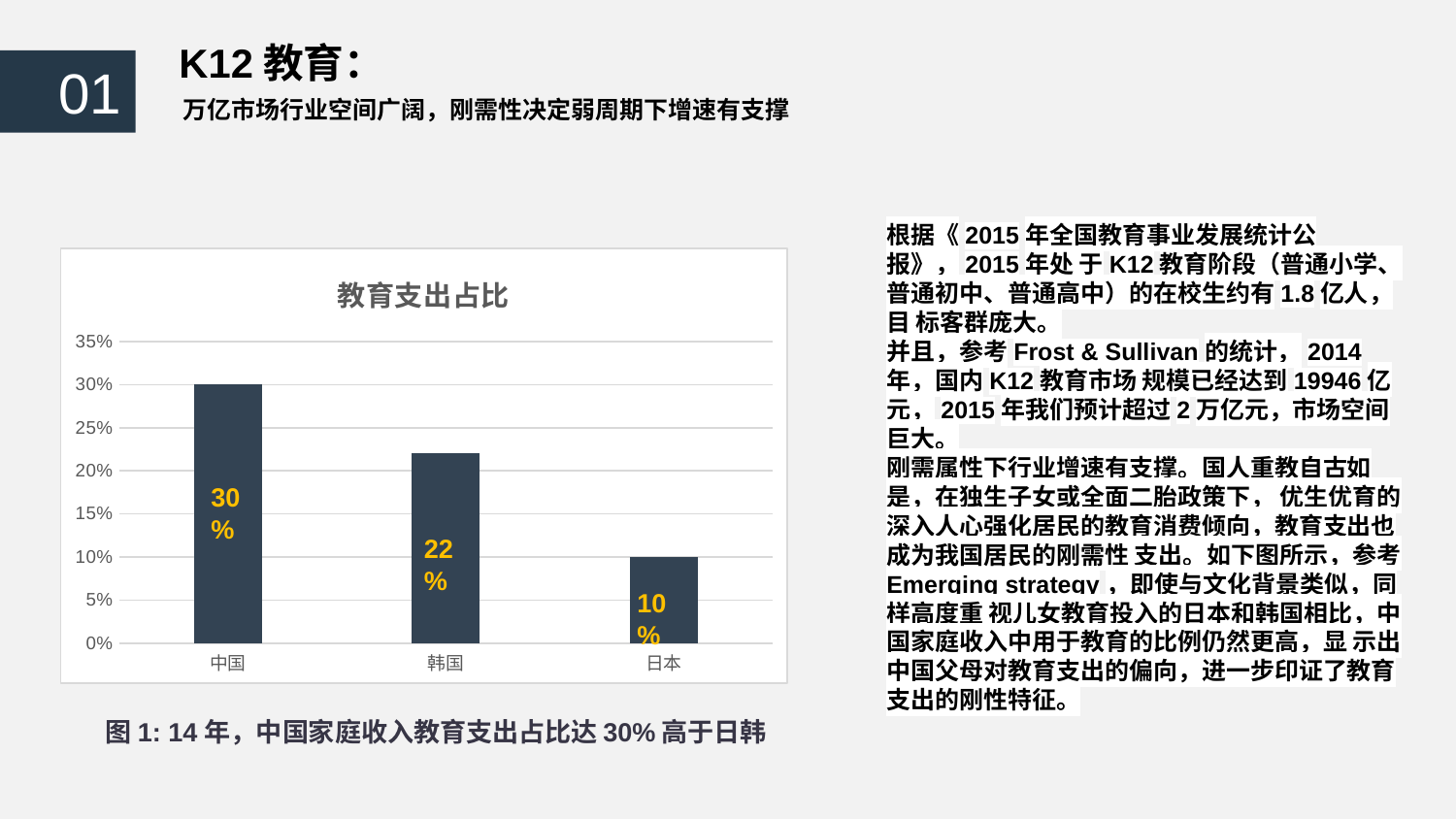

K12教育：
万亿市场行业空间广阔，刚需性决定弱周期下增速有支撑
01
根据《2015年全国教育事业发展统计公报》，2015年处 于K12教育阶段（普通小学、普通初中、普通高中）的在校生约有1.8亿人，目 标客群庞大。
并且，参考Frost & Sullivan的统计，2014年，国内K12教育市场 规模已经达到19946亿元，2015年我们预计超过2万亿元，市场空间巨大。刚需属性下行业增速有支撑。国人重教自古如是，在独生子女或全面二胎政策下， 优生优育的深入人心强化居民的教育消费倾向，教育支出也成为我国居民的刚需性 支出。如下图所示，参考Emerging strategy，即使与文化背景类似，同样高度重 视儿女教育投入的日本和韩国相比，中国家庭收入中用于教育的比例仍然更高，显 示出中国父母对教育支出的偏向，进一步印证了教育支出的刚性特征。

### Chart: 教育支出占比

| Category | 教育支出占比 |
|---|---|
| 中国 | 0.3 |
| 韩国 | 0.22 |
| 日本 | 0.1 |
30%
22%
10%
图1: 14年，中国家庭收入教育支出占比达30%高于日韩